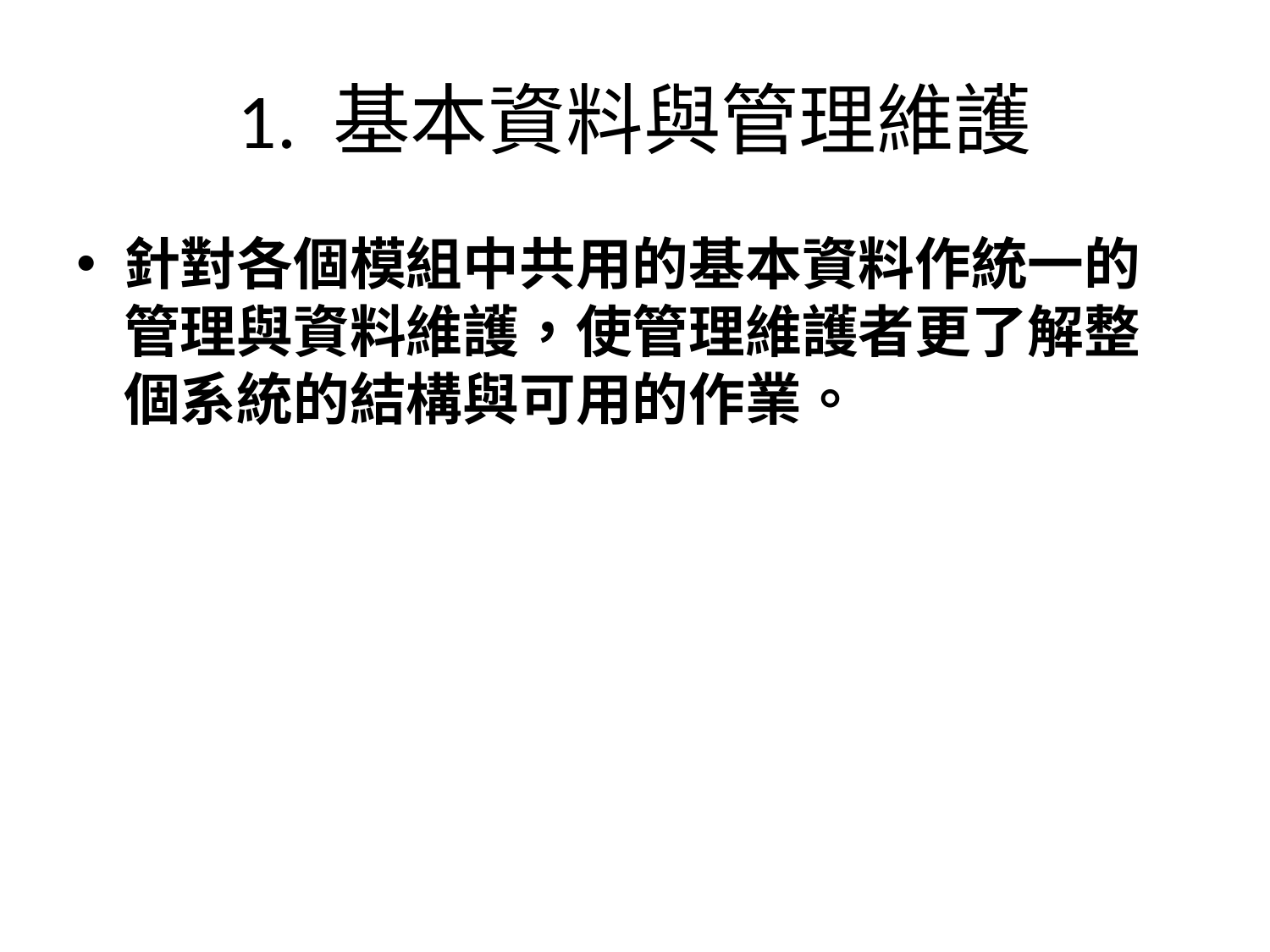

# 1. 基本資料與管理維護
針對各個模組中共用的基本資料作統一的管理與資料維護，使管理維護者更了解整個系統的結構與可用的作業。